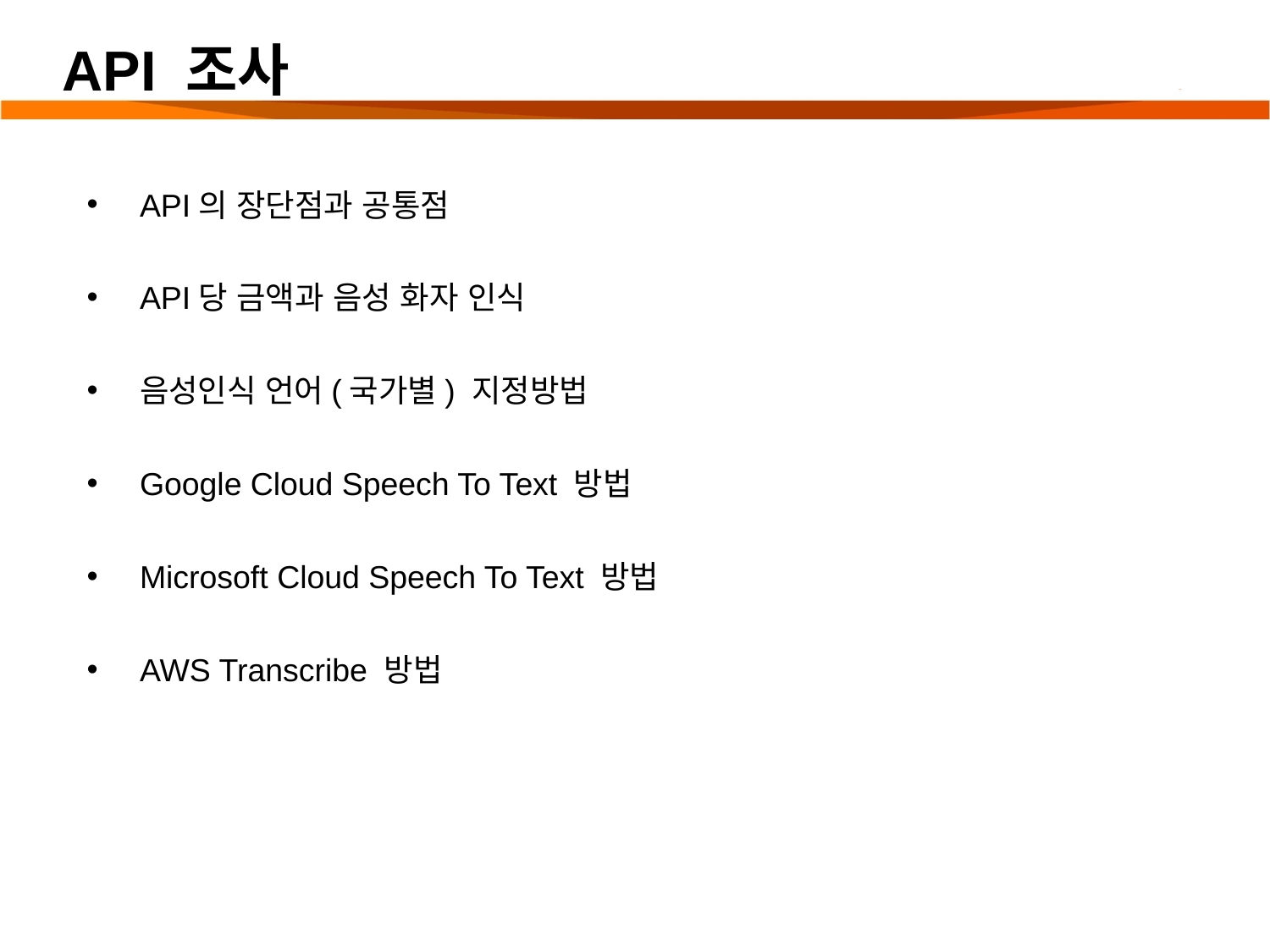

# API 조사
API의 장단점과 공통점

API당 금액과 음성 화자 인식

음성인식 언어(국가별) 지정방법

Google Cloud Speech To Text 방법

Microsoft Cloud Speech To Text 방법

AWS Transcribe 방법